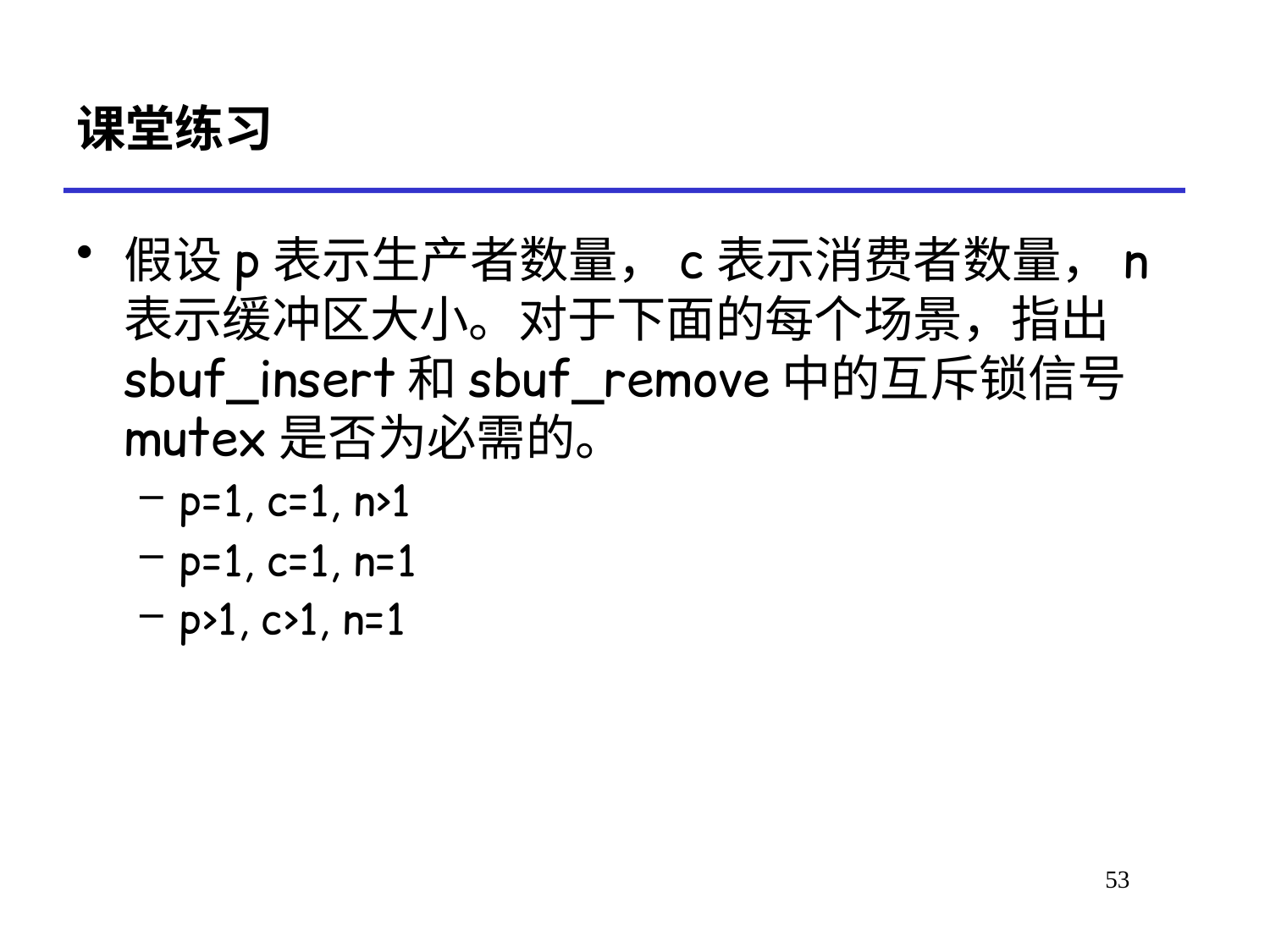

# 课堂练习
假设p表示生产者数量，c表示消费者数量，n表示缓冲区大小。对于下面的每个场景，指出sbuf_insert和sbuf_remove中的互斥锁信号mutex是否为必需的。
p=1, c=1, n>1
p=1, c=1, n=1
p>1, c>1, n=1

53